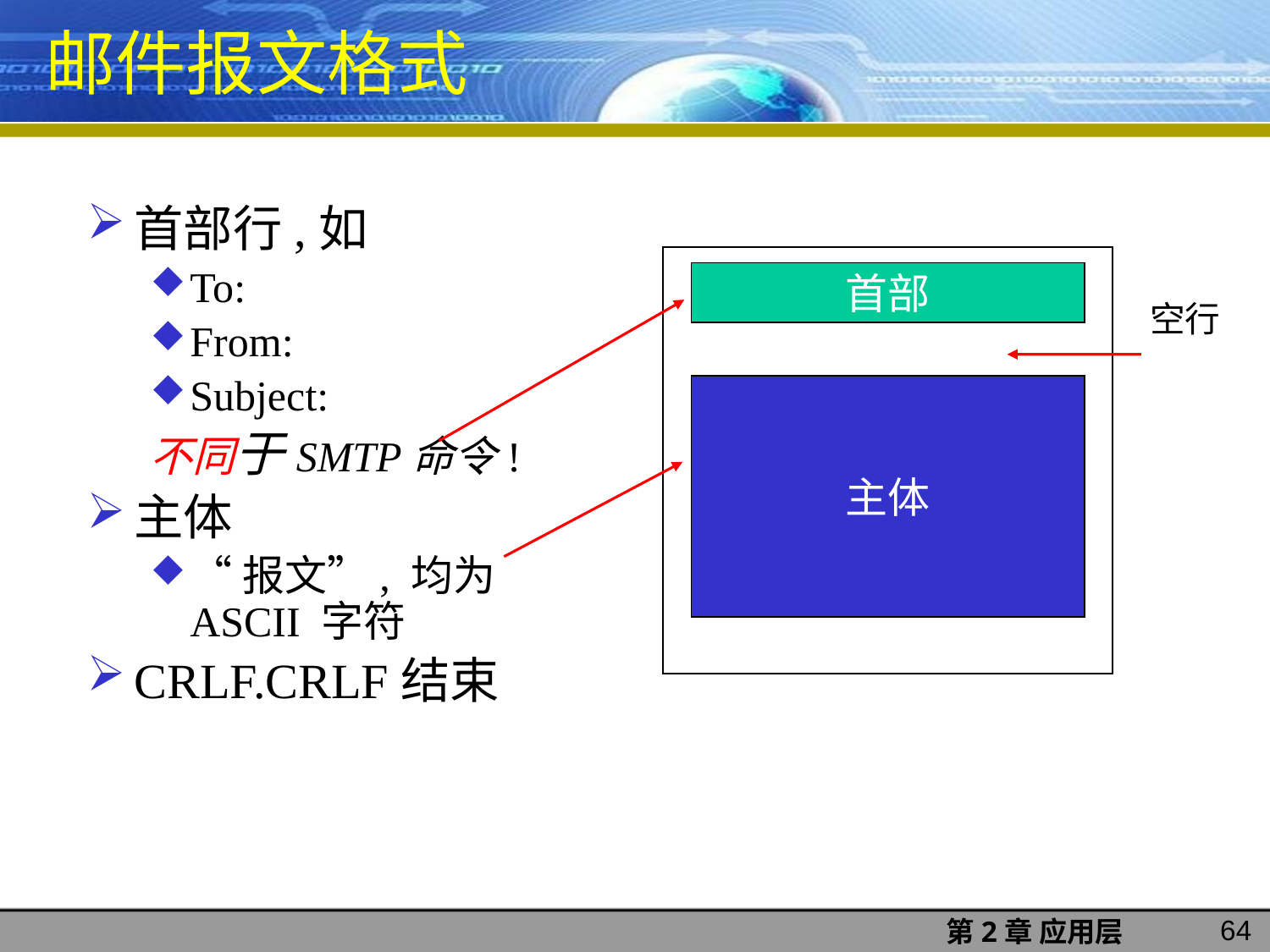

邮件报文格式
首部行,如
To:
From:
Subject:
不同于SMTP命令!
主体
“报文”, 均为ASCII 字符
CRLF.CRLF结束

首部
空行

主体

64